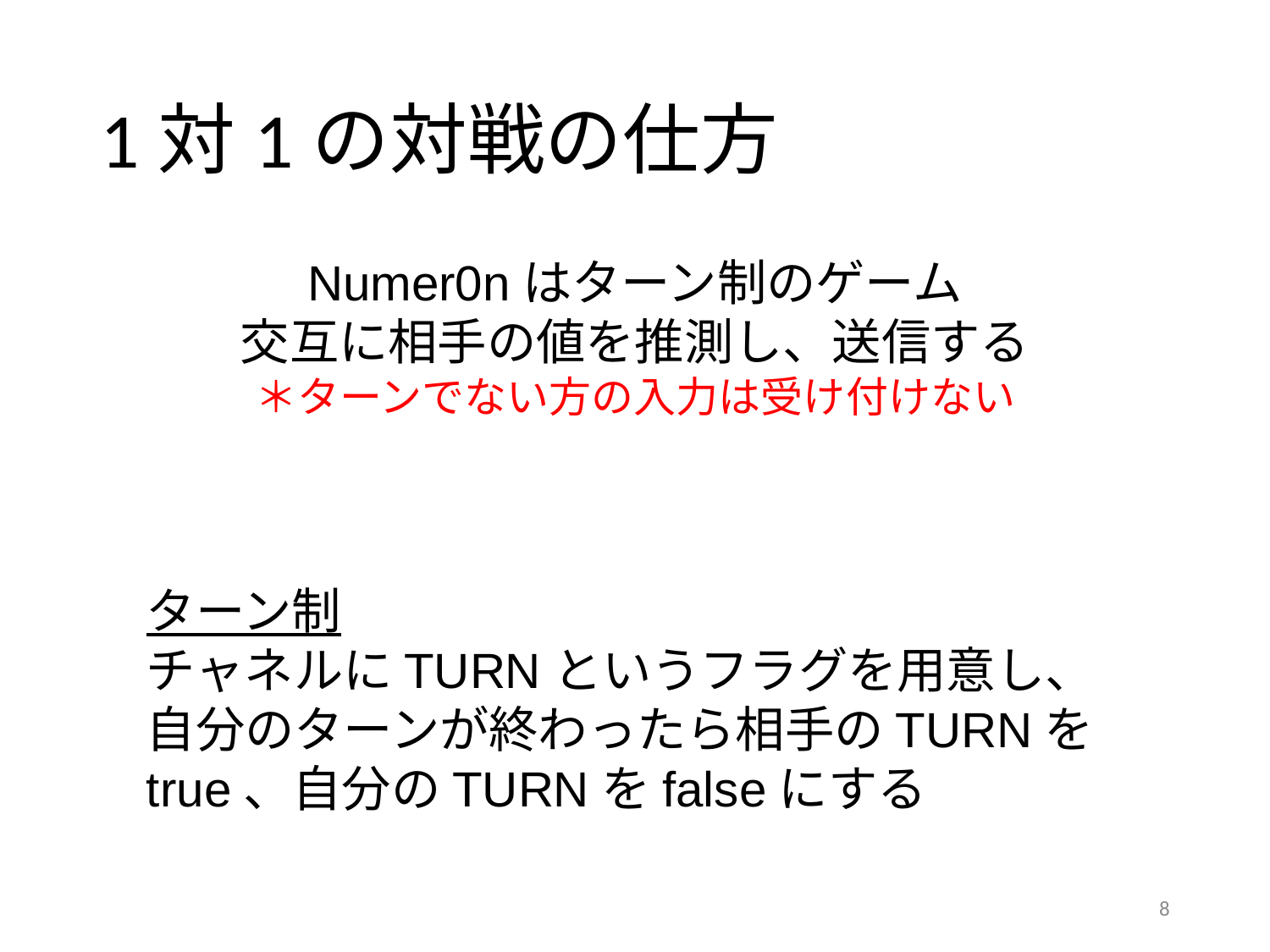

# 1対1の対戦の仕方
Numer0nはターン制のゲーム
交互に相手の値を推測し、送信する
＊ターンでない方の入力は受け付けない
ターン制
チャネルにTURNというフラグを用意し、
自分のターンが終わったら相手のTURNをtrue、自分のTURNをfalseにする
8